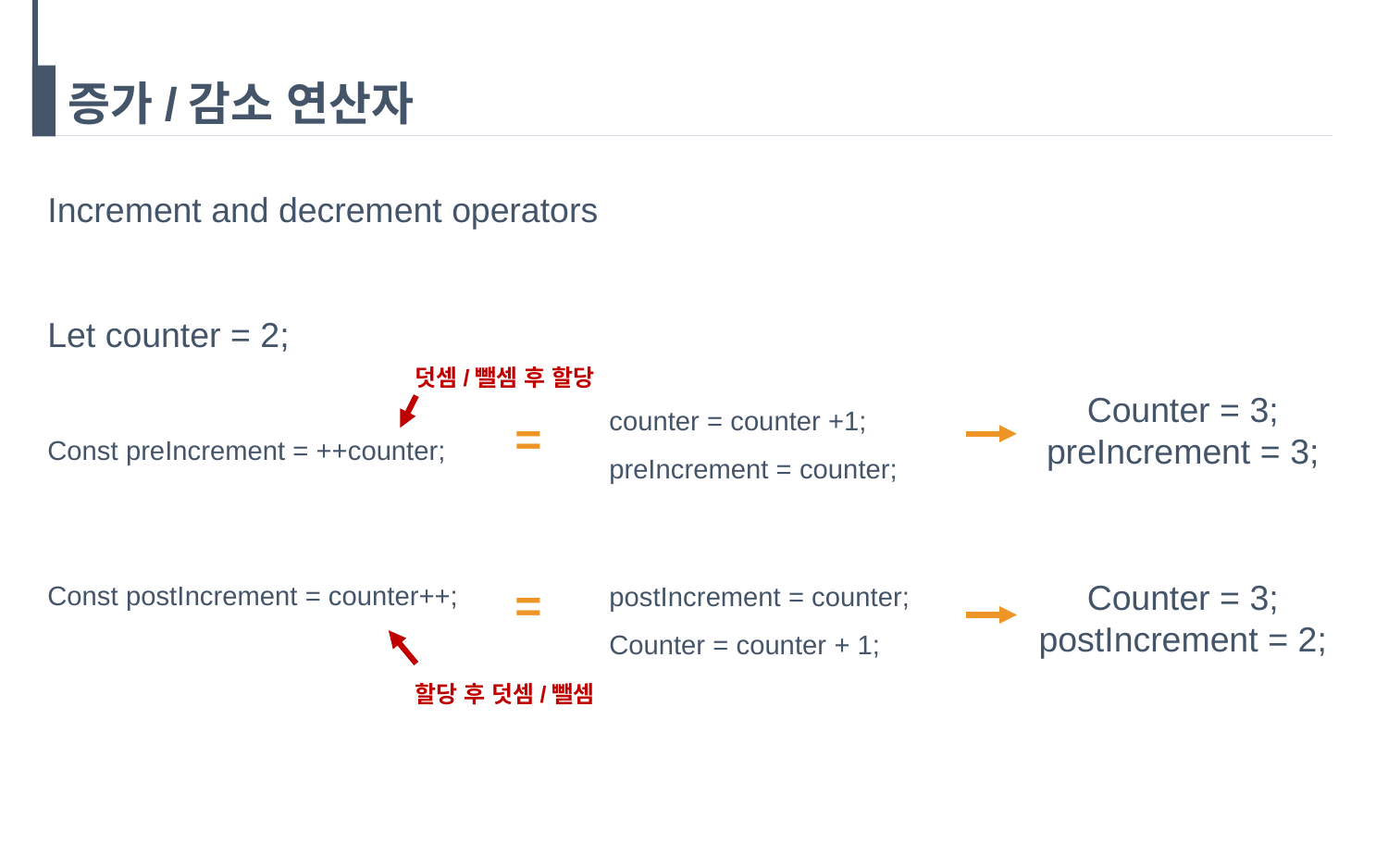

# 증가/감소 연산자
Increment and decrement operators

Let counter = 2;

Const preIncrement = ++counter;

Const postIncrement = counter++;

덧셈/뺄셈 후 할당
counter = counter +1;
preIncrement = counter;
Counter = 3;
preIncrement = 3;

Counter = 3;
postIncrement = 2;
=

=
postIncrement = counter;
Counter = counter + 1;
할당 후 덧셈/뺄셈